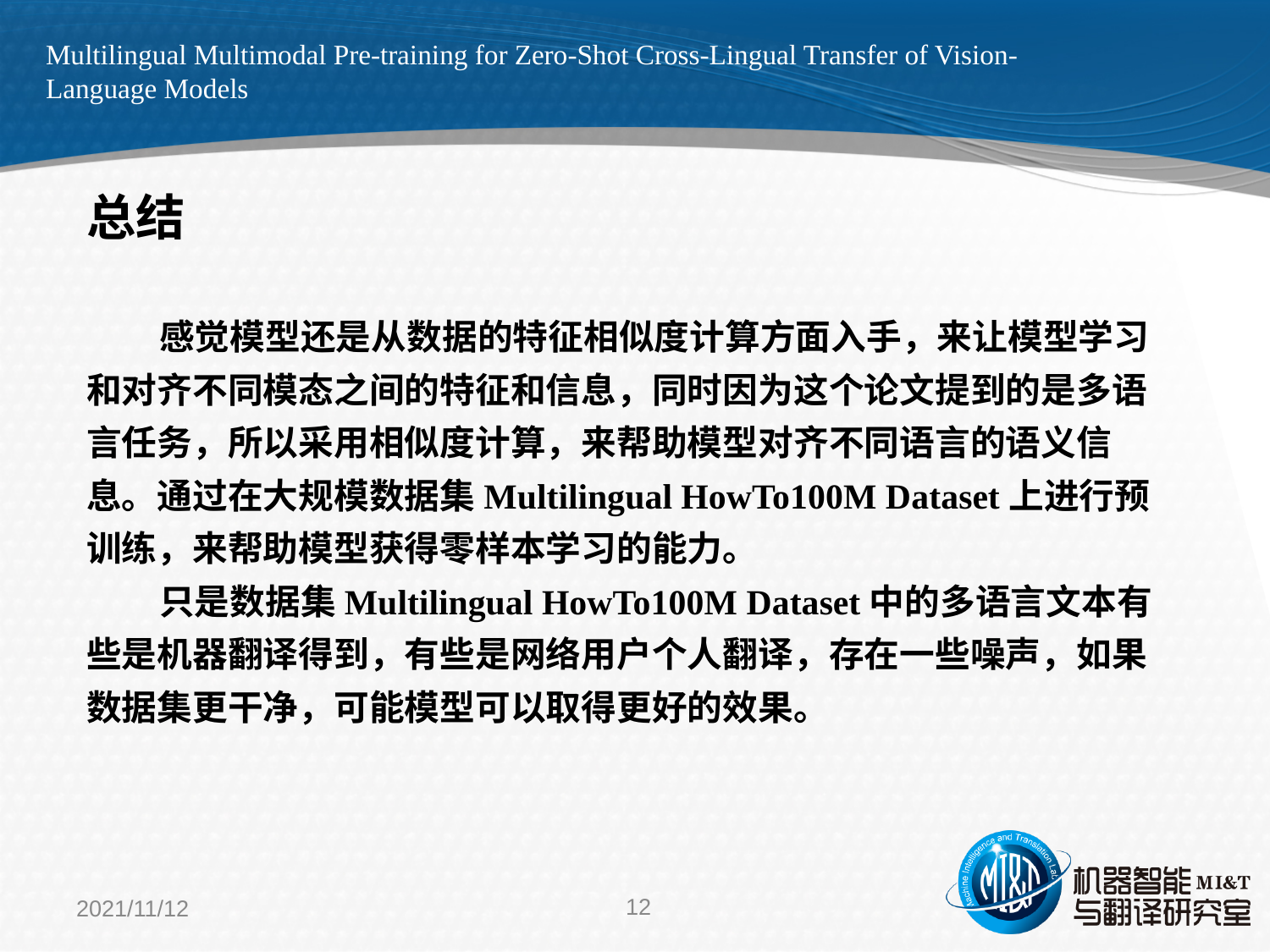

Multilingual Multimodal Pre-training for Zero-Shot Cross-Lingual Transfer of Vision-Language Models
总结

        感觉模型还是从数据的特征相似度计算方面入手，来让模型学习和对齐不同模态之间的特征和信息，同时因为这个论文提到的是多语言任务，所以采用相似度计算，来帮助模型对齐不同语言的语义信息。通过在大规模数据集Multilingual HowTo100M Dataset上进行预训练，来帮助模型获得零样本学习的能力。
        只是数据集Multilingual HowTo100M Dataset中的多语言文本有些是机器翻译得到，有些是网络用户个人翻译，存在一些噪声，如果数据集更干净，可能模型可以取得更好的效果。

12
2021/11/12